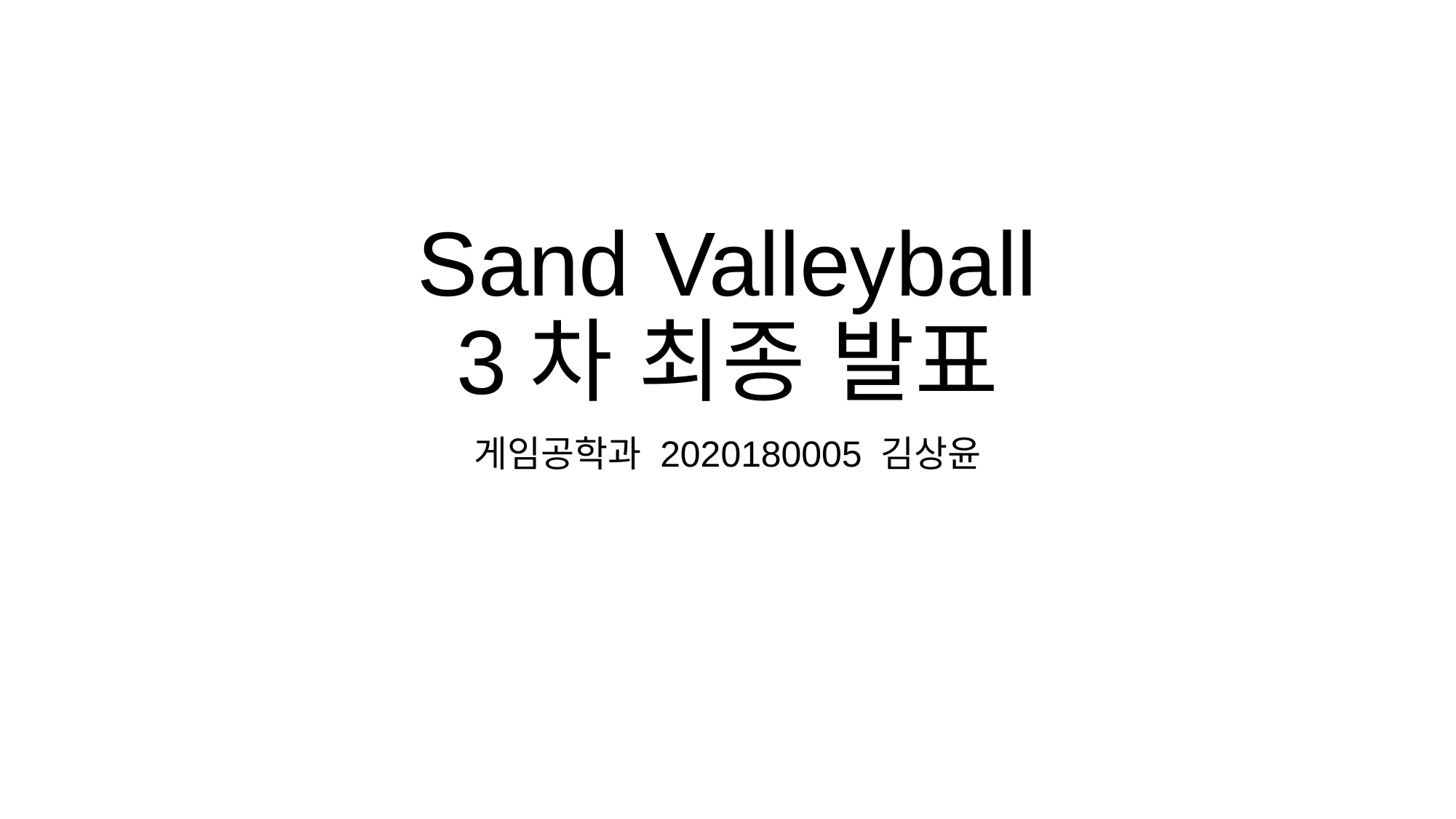

# Sand Valleyball 3차 최종 발표
게임공학과 2020180005 김상윤